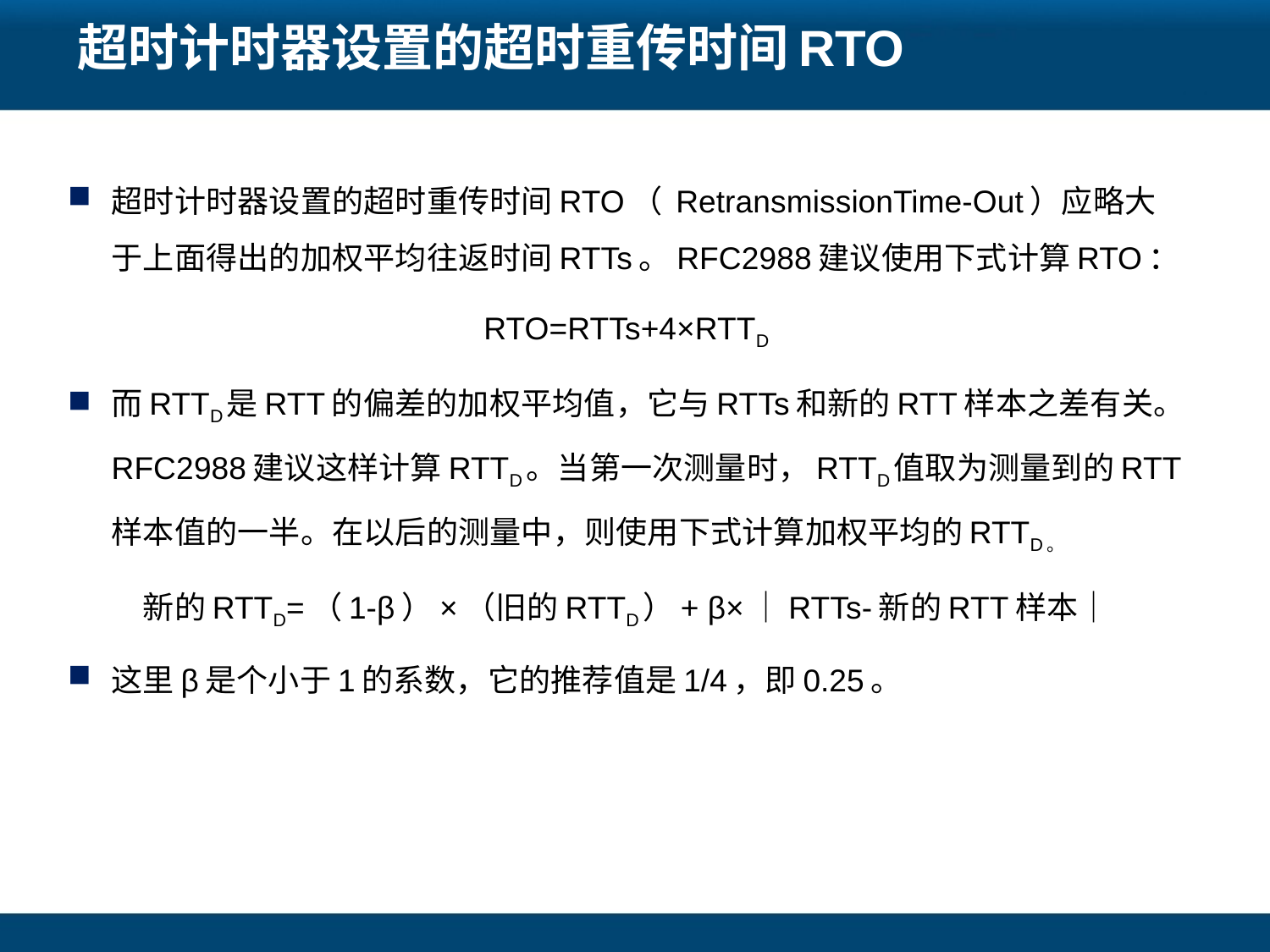

# 超时计时器设置的超时重传时间RTO
超时计时器设置的超时重传时间RTO（ RetransmissionTime-Out）应略大于上面得出的加权平均往返时间RTTs。RFC2988建议使用下式计算RTO：
RTO=RTTs+4×RTTD
而RTTD是RTT的偏差的加权平均值，它与RTTs和新的RTT样本之差有关。RFC2988建议这样计算RTTD。当第一次测量时，RTTD值取为测量到的RTT样本值的一半。在以后的测量中，则使用下式计算加权平均的RTTD。
新的RTTD=（1-β）×（旧的RTTD）+ β×｜RTTs-新的RTT样本｜
这里β是个小于1的系数，它的推荐值是1/4，即0.25。